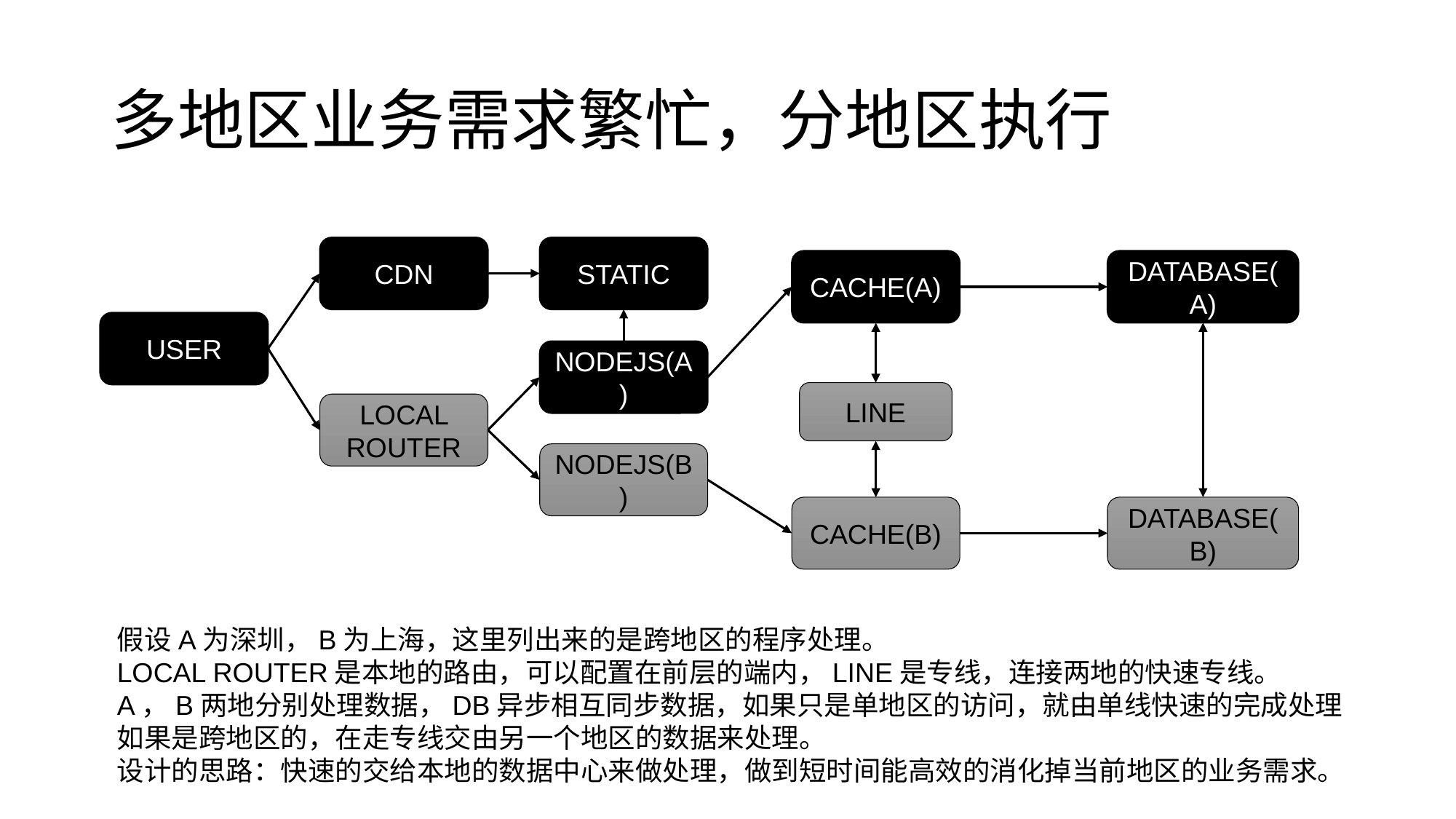

# 多地区业务需求繁忙，分地区执行
STATIC
CDN
CACHE(A)
DATABASE(A)
USER
NODEJS(A)
LINE
LOCAL ROUTER
NODEJS(B)
CACHE(B)
DATABASE(B)
假设A为深圳，B为上海，这里列出来的是跨地区的程序处理。
LOCAL ROUTER是本地的路由，可以配置在前层的端内，LINE是专线，连接两地的快速专线。
A，B两地分别处理数据，DB异步相互同步数据，如果只是单地区的访问，就由单线快速的完成处理
如果是跨地区的，在走专线交由另一个地区的数据来处理。
设计的思路：快速的交给本地的数据中心来做处理，做到短时间能高效的消化掉当前地区的业务需求。